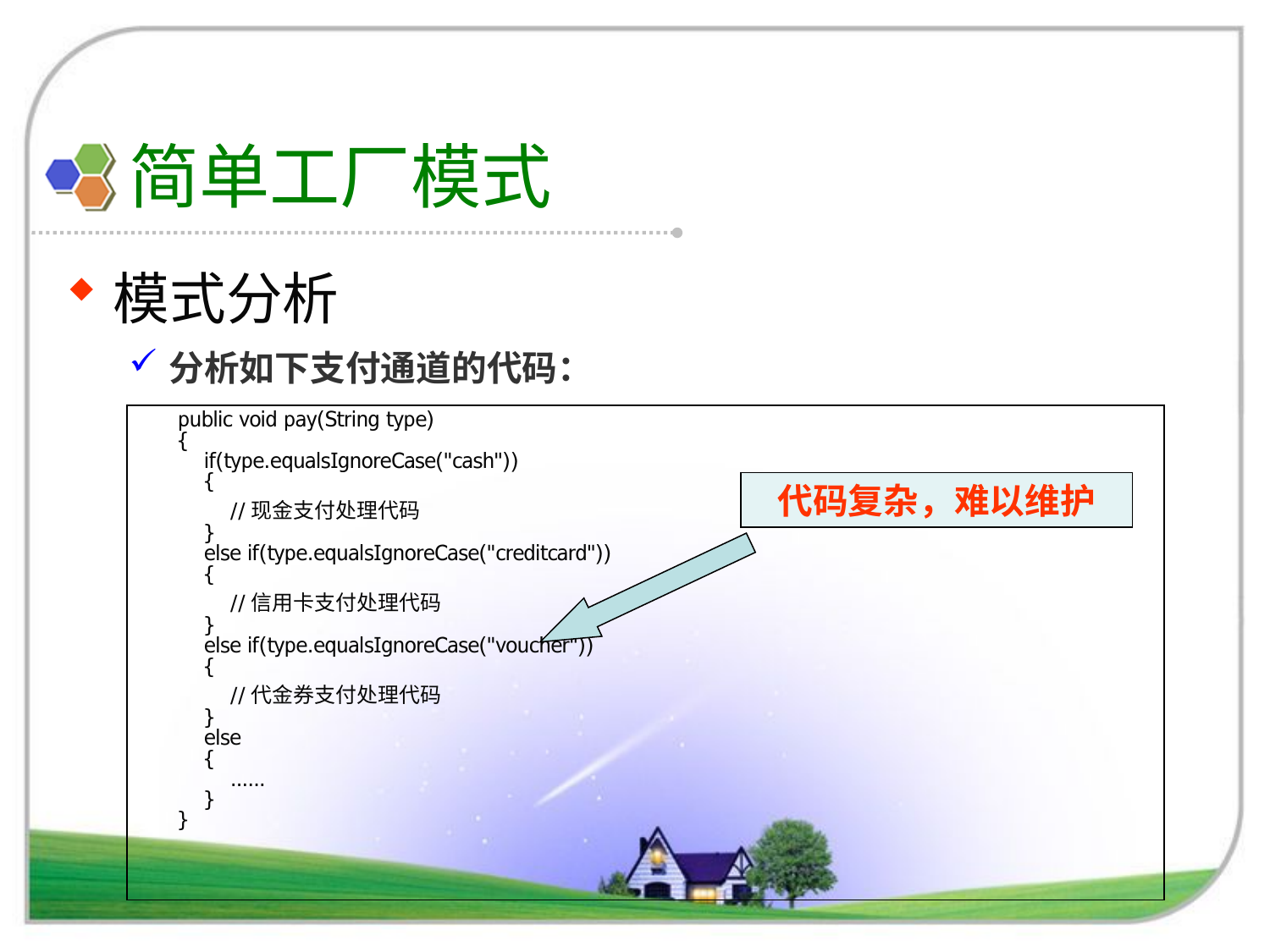

# 简单工厂模式
模式分析
分析如下支付通道的代码：
| public void pay(String type) { if(type.equalsIgnoreCase("cash")) { //现金支付处理代码 } else if(type.equalsIgnoreCase("creditcard")) { //信用卡支付处理代码 } else if(type.equalsIgnoreCase("voucher")) { //代金券支付处理代码 } else { …… } } |
| --- |
代码复杂，难以维护